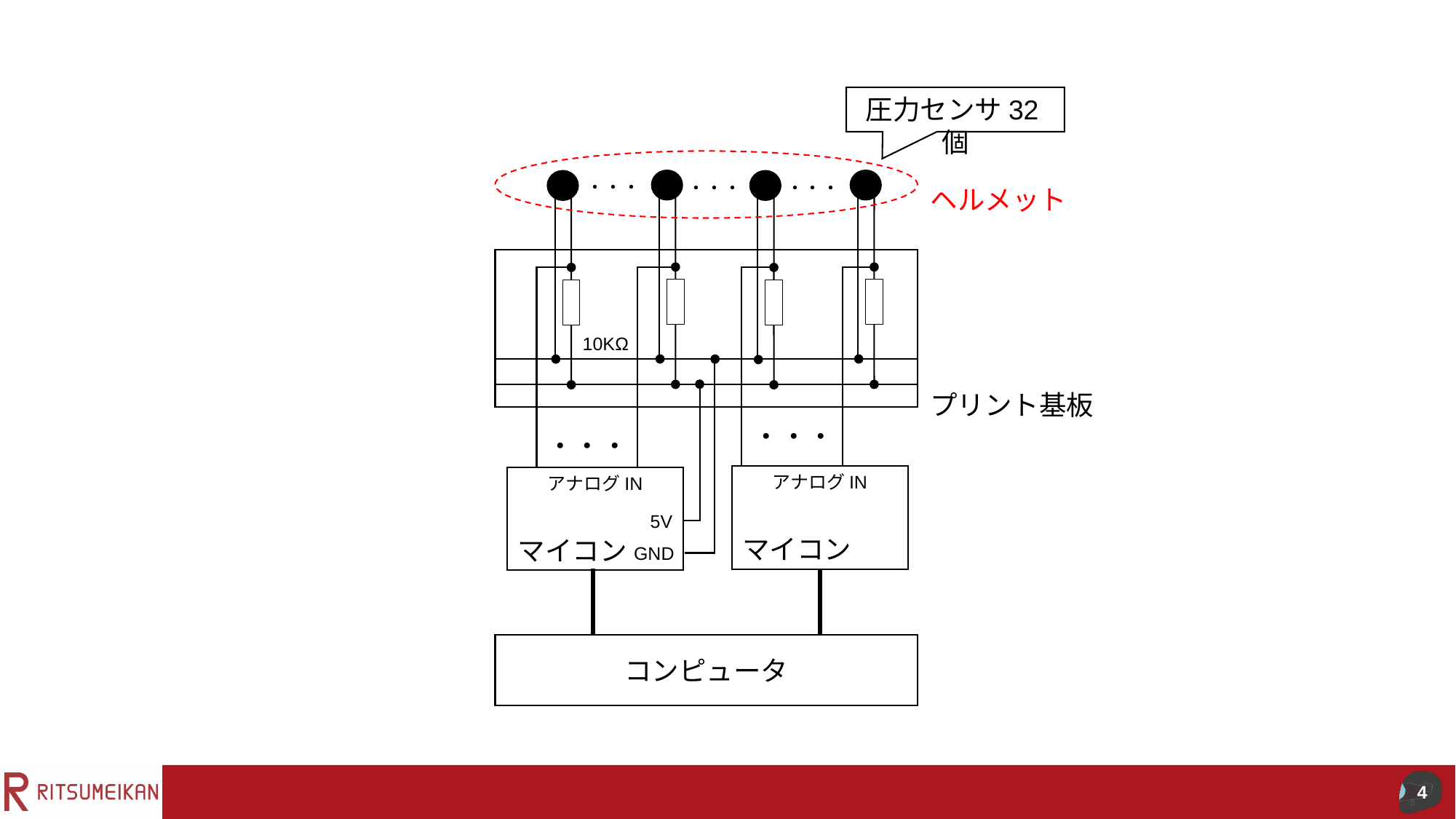

圧力センサ32個

・・・

10KΩ

・・・
・・・
ヘルメット

プリント基板
・・・
・・・
アナログIN

マイコン
アナログIN

マイコン
5V
GND

コンピュータ
4